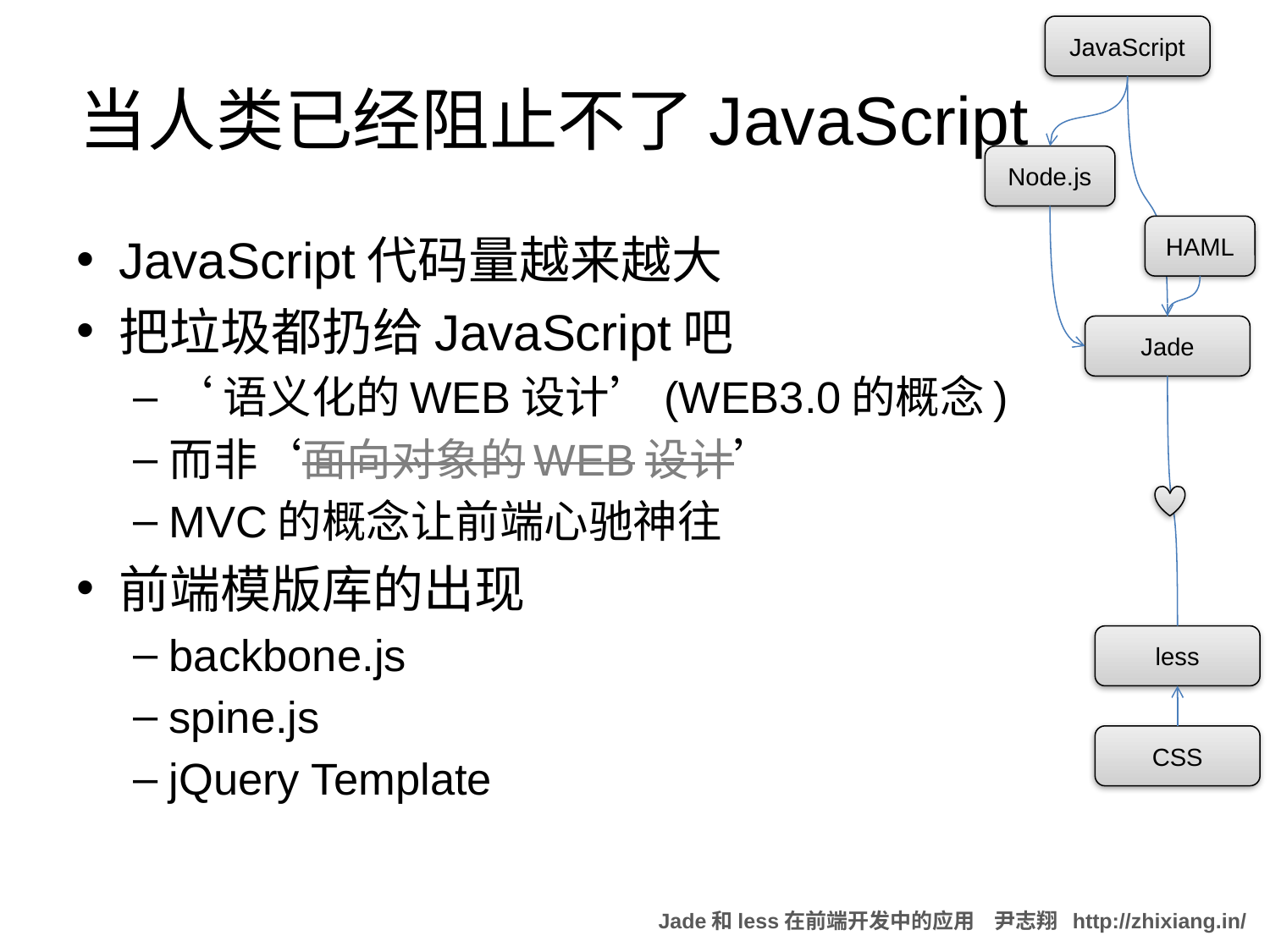

# 当人类已经阻止不了JavaScript
JavaScript代码量越来越大
把垃圾都扔给JavaScript吧
‘语义化的WEB设计’(WEB3.0的概念)
而非‘面向对象的WEB设计’
MVC的概念让前端心驰神往
前端模版库的出现
backbone.js
spine.js
jQuery Template